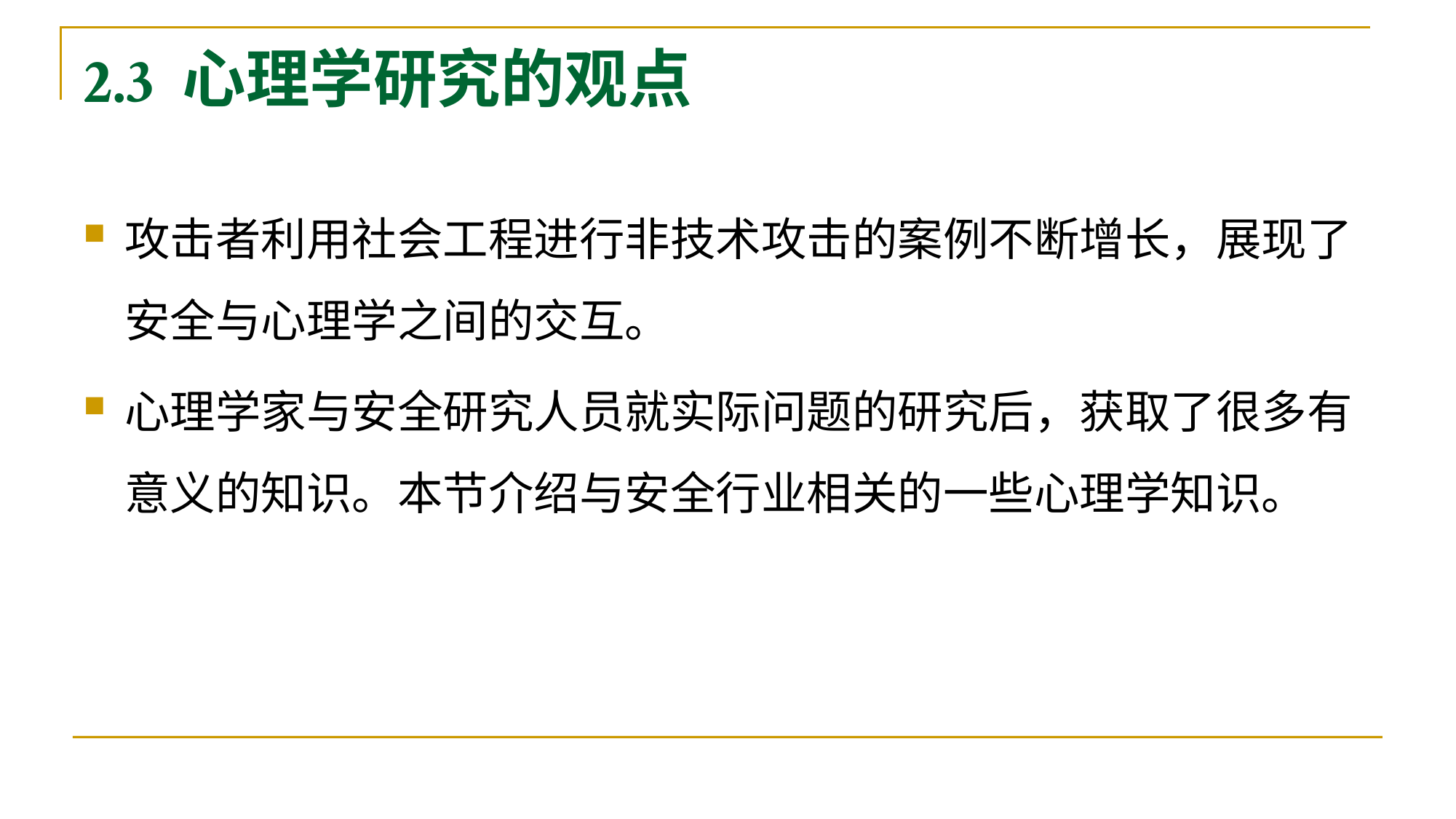

# 2.3 心理学研究的观点
攻击者利用社会工程进行非技术攻击的案例不断增长，展现了安全与心理学之间的交互。
心理学家与安全研究人员就实际问题的研究后，获取了很多有意义的知识。本节介绍与安全行业相关的一些心理学知识。